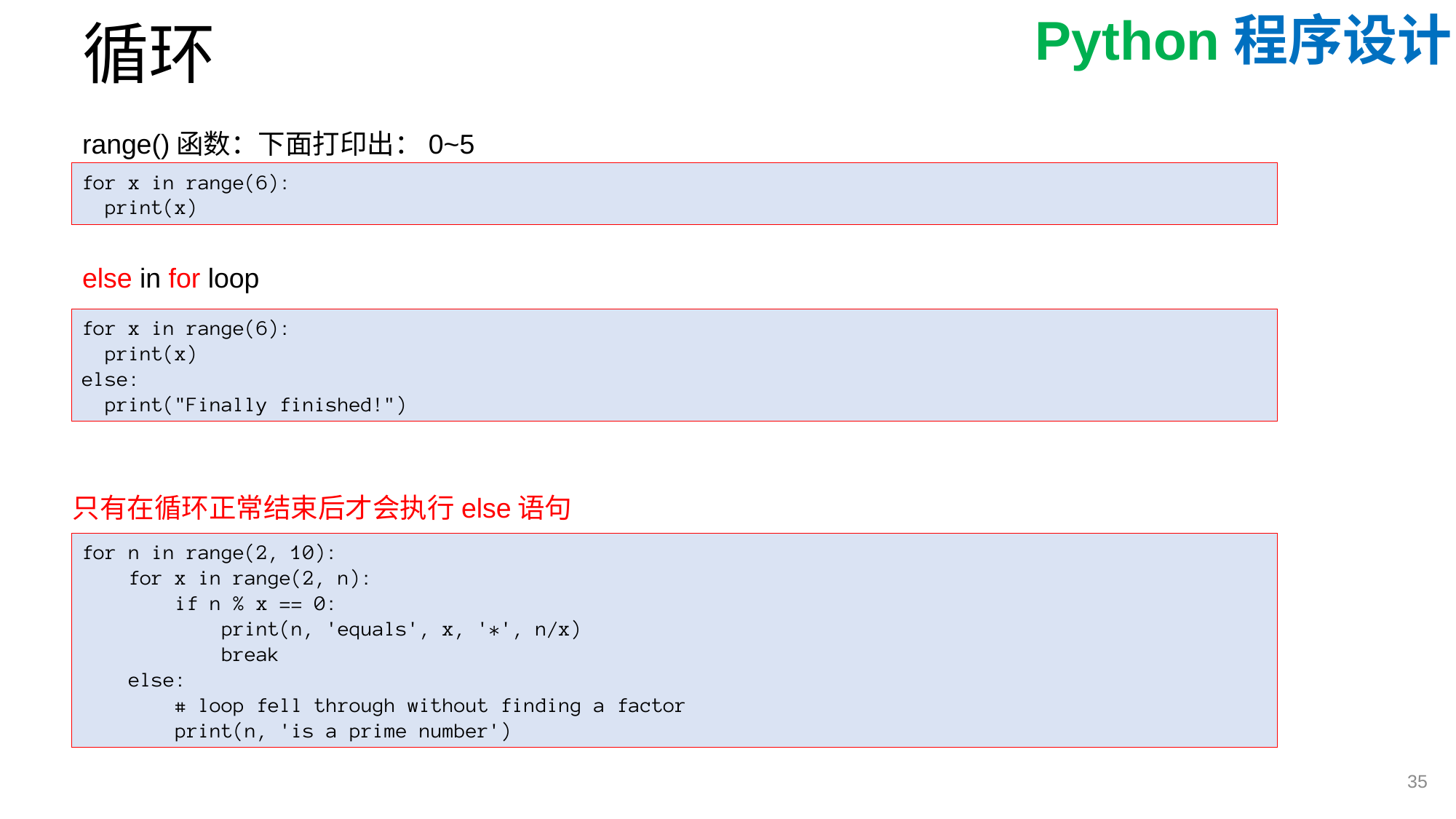

# 循环
range()函数：下面打印出：0~5
for x in range(6):
  print(x)
else in for loop
for x in range(6):
  print(x)
else:
  print("Finally finished!")
只有在循环正常结束后才会执行else语句
for n in range(2, 10):
    for x in range(2, n):
        if n % x == 0:
            print(n, 'equals', x, '*', n/x)
            break
    else:
        # loop fell through without finding a factor
        print(n, 'is a prime number')
35